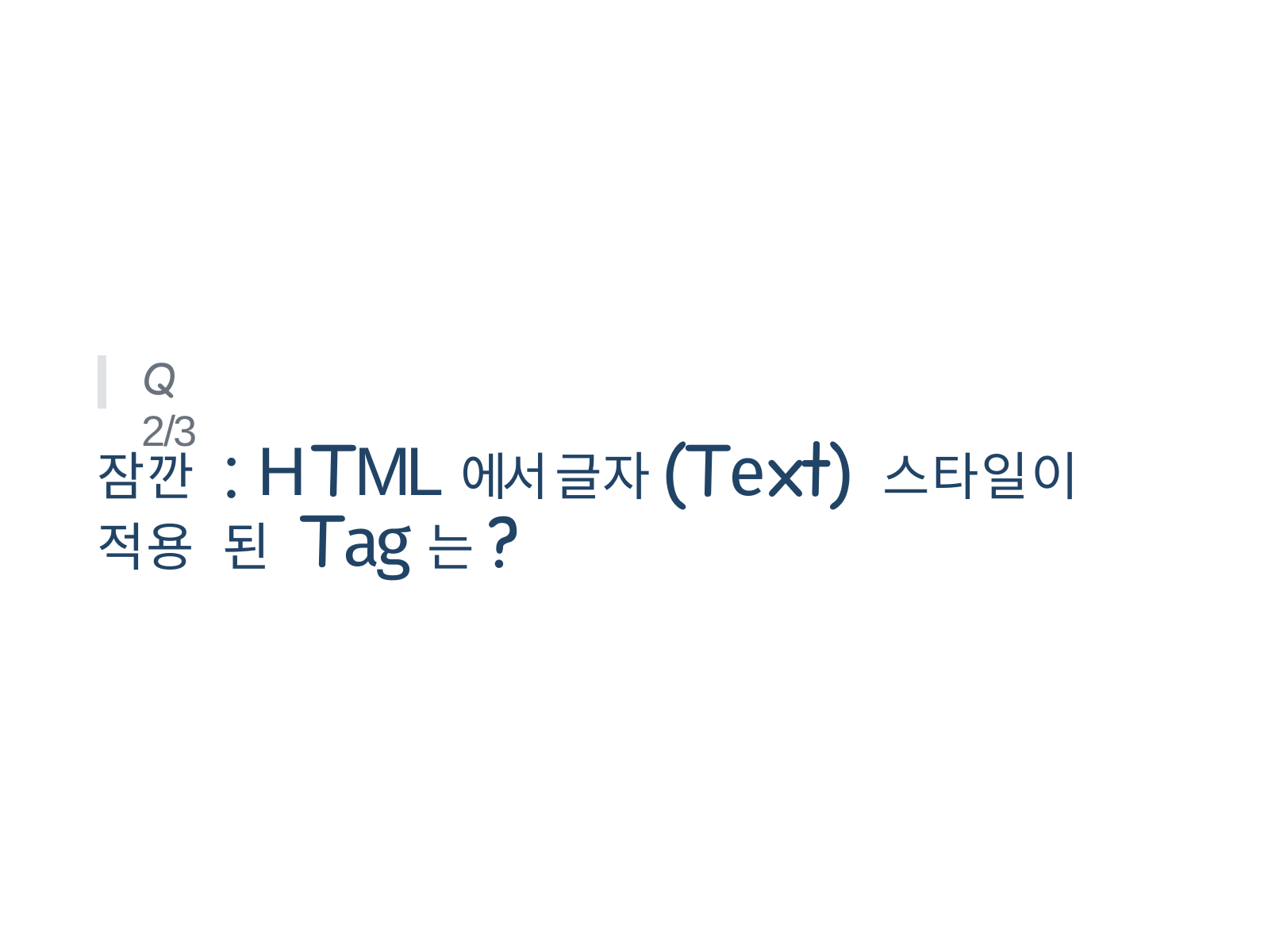

Q 2/3

잠깐 : HTML에서 글자(Text) 스타일이 적용  된 Tag는?